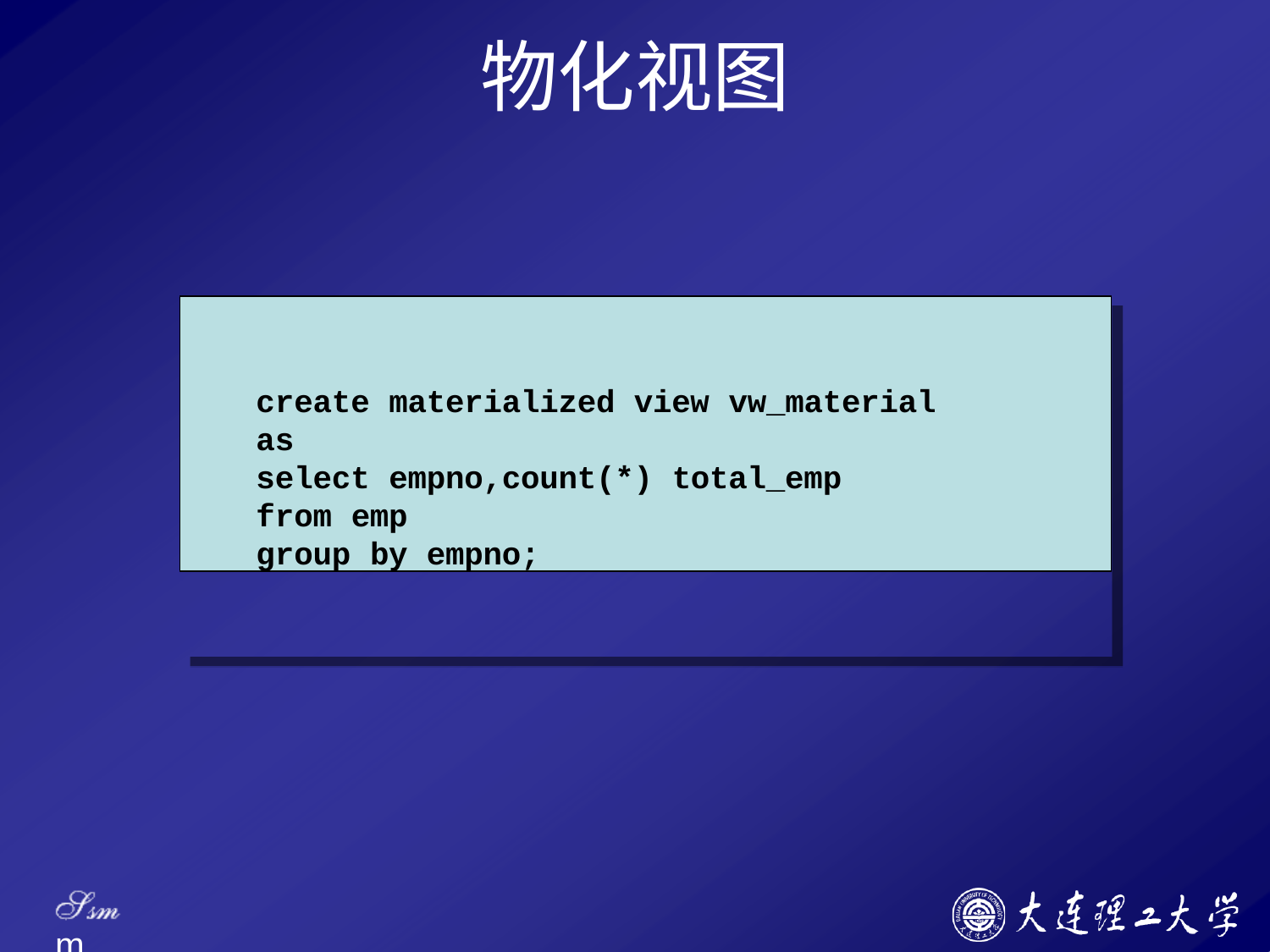

# 物化视图

create materialized view vw_material
as
select empno,count(*) total_emp
from emp
group by empno;

Ssm